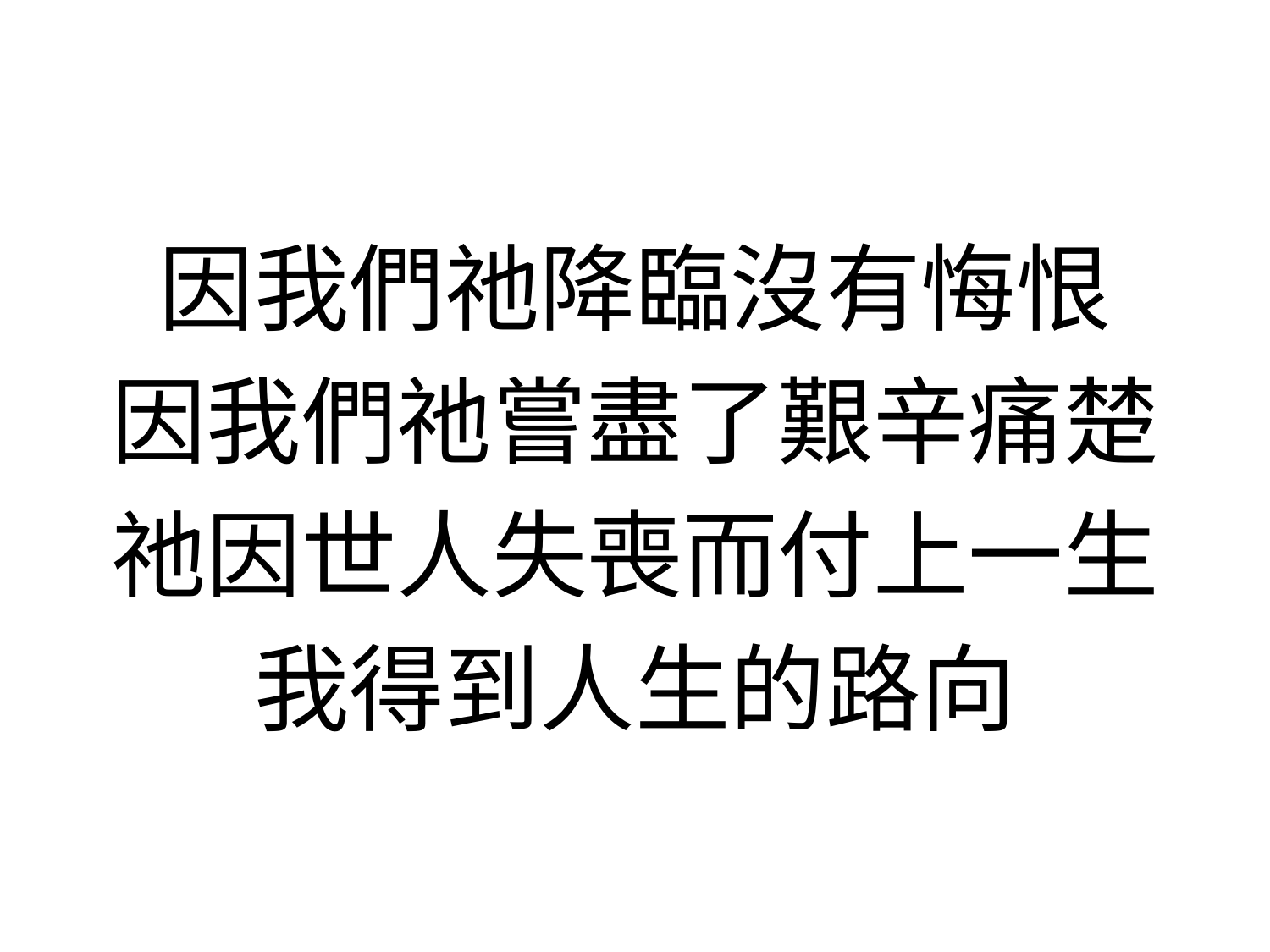

#
因我們祂降臨沒有悔恨
因我們祂嘗盡了艱辛痛楚
祂因世人失喪而付上一生
我得到人生的路向